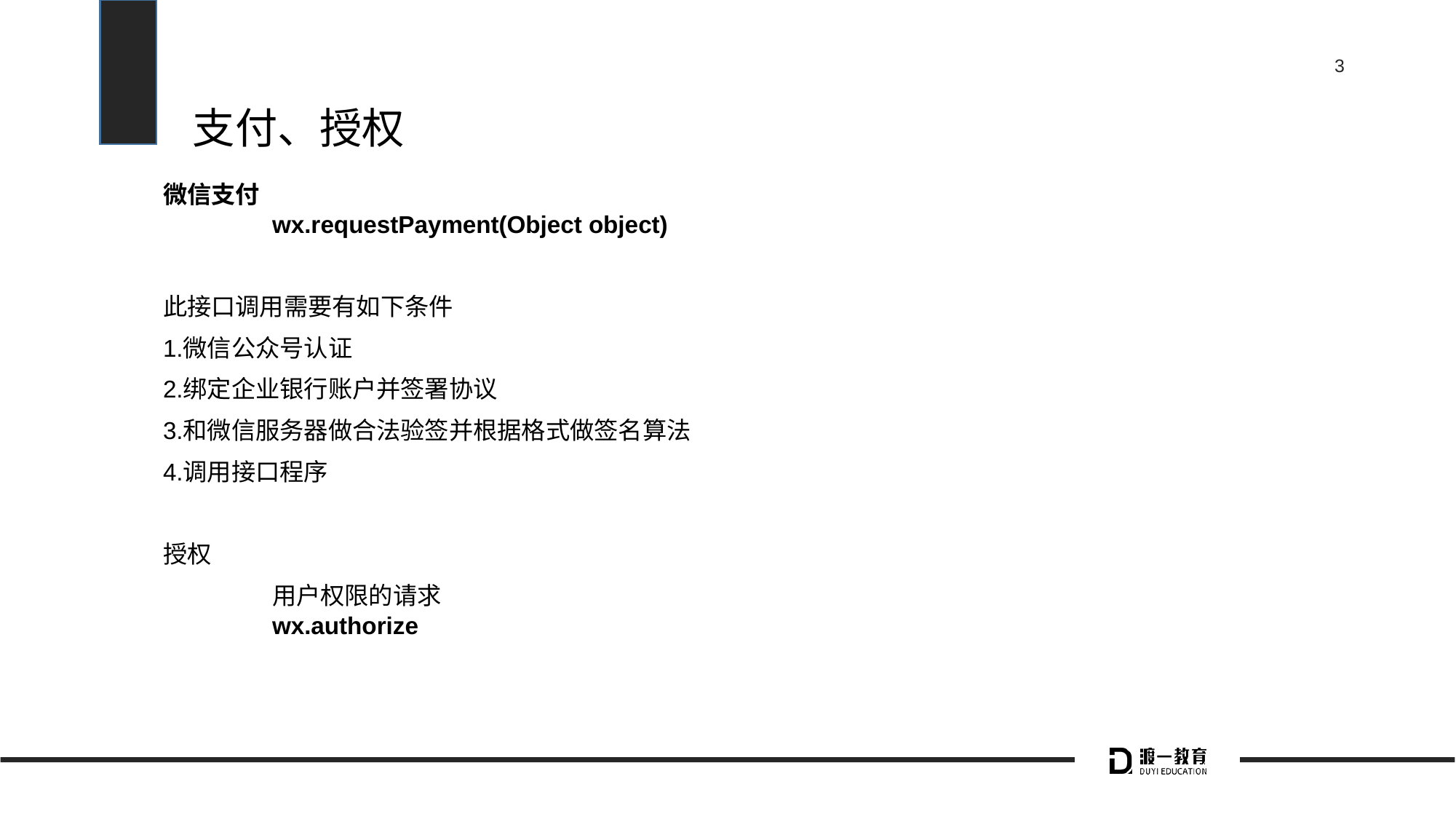

# 支付、授权
微信支付
	wx.requestPayment(Object object)

此接口调用需要有如下条件
微信公众号认证
绑定企业银行账户并签署协议
和微信服务器做合法验签并根据格式做签名算法
调用接口程序

授权
	用户权限的请求
	wx.authorize